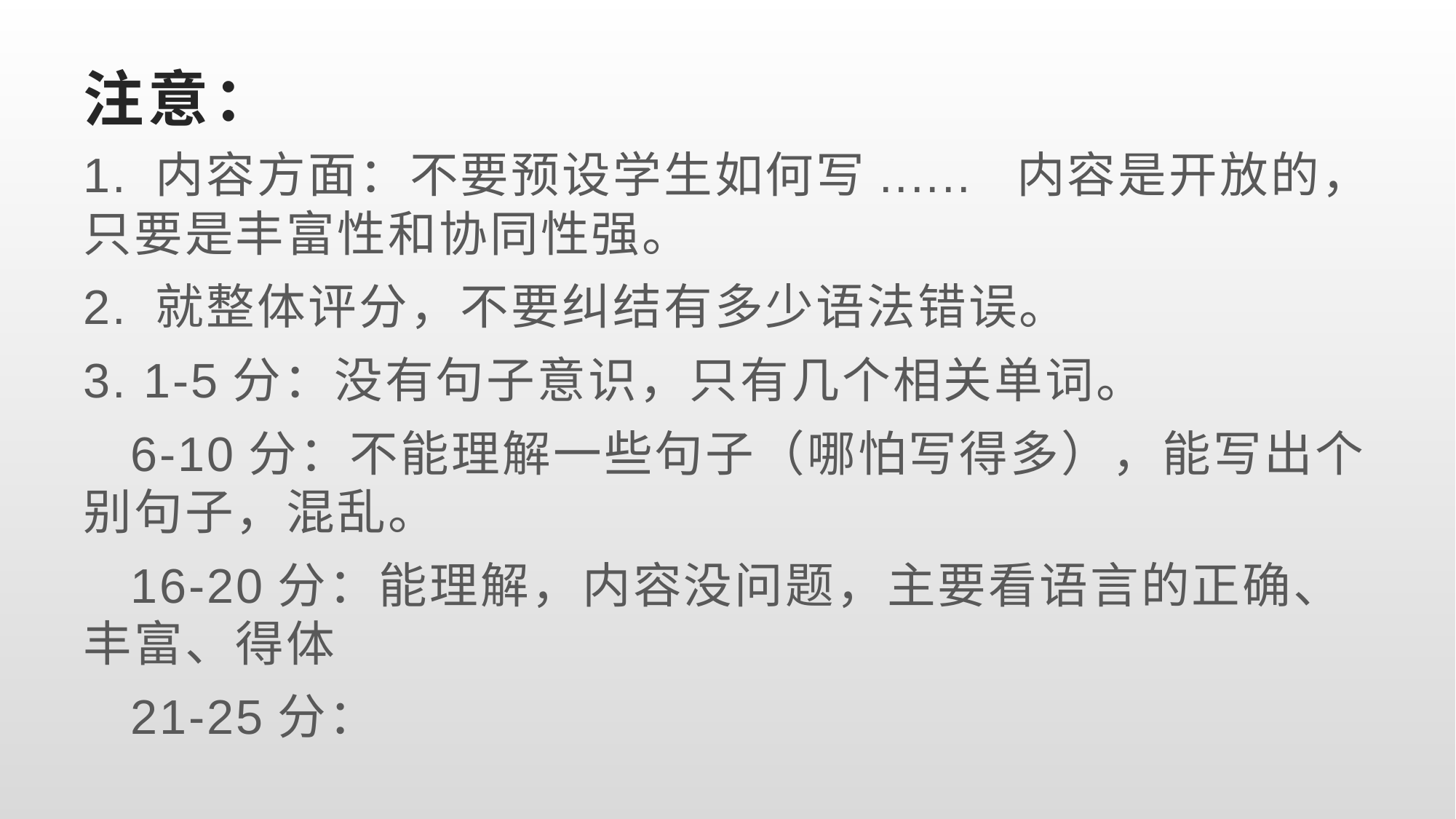

# 注意：
1. 内容方面：不要预设学生如何写......  内容是开放的，只要是丰富性和协同性强。
2. 就整体评分，不要纠结有多少语法错误。
3. 1-5分：没有句子意识，只有几个相关单词。
   6-10分：不能理解一些句子（哪怕写得多），能写出个别句子，混乱。
   16-20分：能理解，内容没问题，主要看语言的正确、丰富、得体
   21-25分：